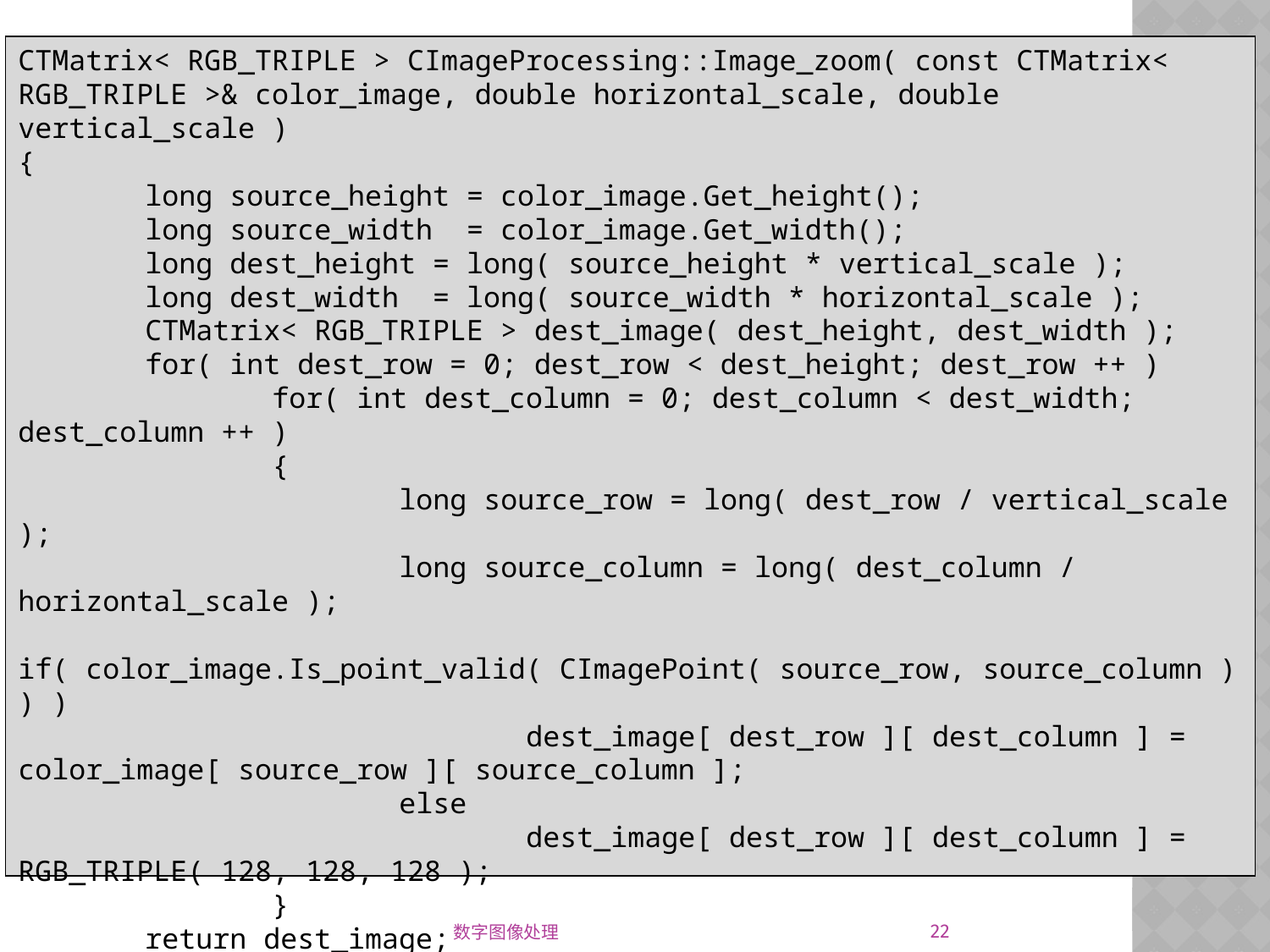

CTMatrix< RGB_TRIPLE > CImageProcessing::Image_zoom( const CTMatrix< RGB_TRIPLE >& color_image, double horizontal_scale, double vertical_scale )
{
	long source_height = color_image.Get_height();
	long source_width  = color_image.Get_width();
	long dest_height = long( source_height * vertical_scale );
	long dest_width  = long( source_width * horizontal_scale );
	CTMatrix< RGB_TRIPLE > dest_image( dest_height, dest_width );
	for( int dest_row = 0; dest_row < dest_height; dest_row ++ )
		for( int dest_column = 0; dest_column < dest_width; dest_column ++ )
		{
			long source_row = long( dest_row / vertical_scale );
			long source_column = long( dest_column / horizontal_scale );
			if( color_image.Is_point_valid( CImagePoint( source_row, source_column ) ) )
				dest_image[ dest_row ][ dest_column ] = color_image[ source_row ][ source_column ];
			else
				dest_image[ dest_row ][ dest_column ] = RGB_TRIPLE( 128, 128, 128 );
		}
	return dest_image;
}
#
22
数字图像处理